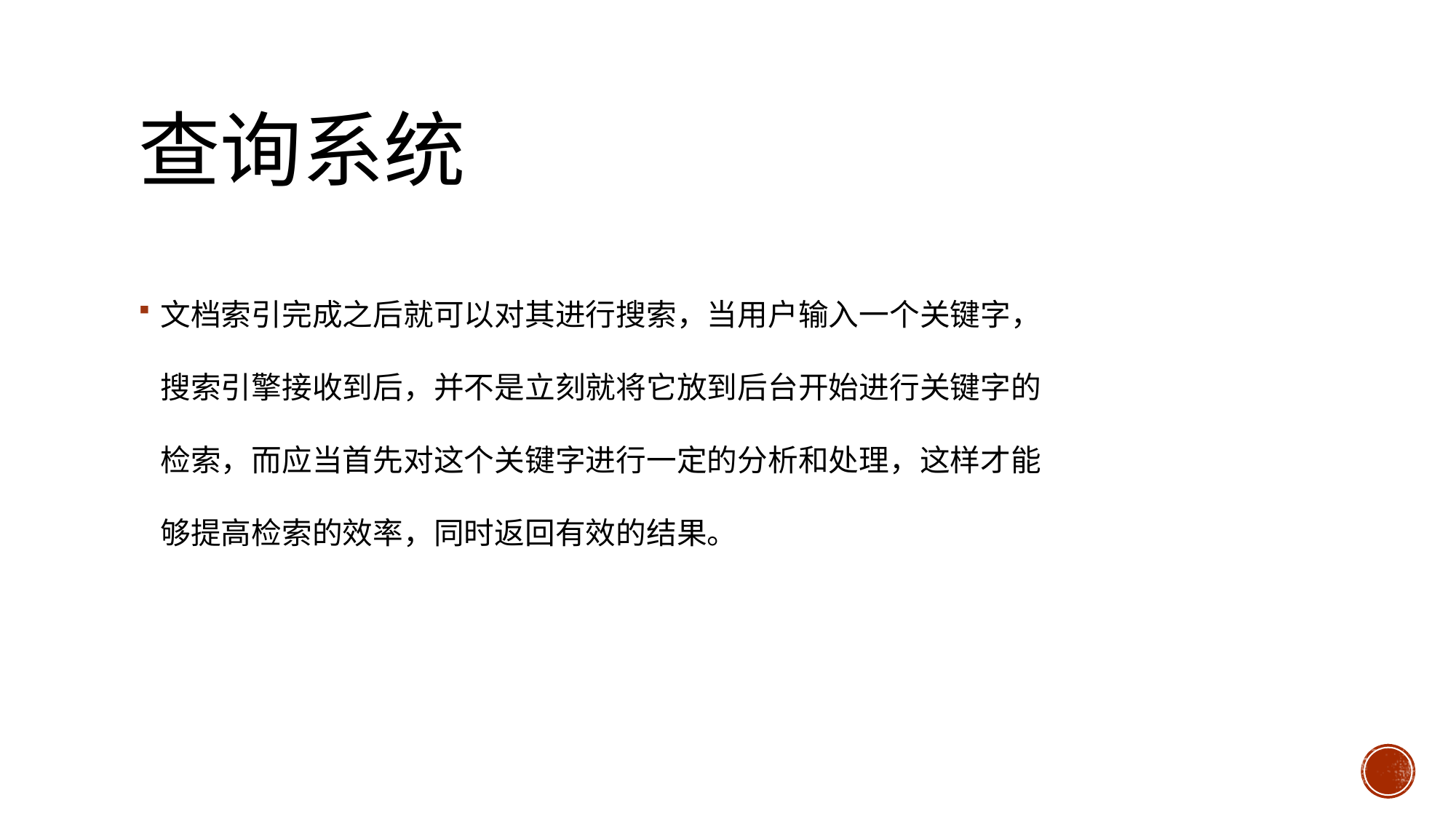

# 查询系统
文档索引完成之后就可以对其进行搜索，当用户输入一个关键字，搜索引擎接收到后，并不是立刻就将它放到后台开始进行关键字的检索，而应当首先对这个关键字进行一定的分析和处理，这样才能够提高检索的效率，同时返回有效的结果。